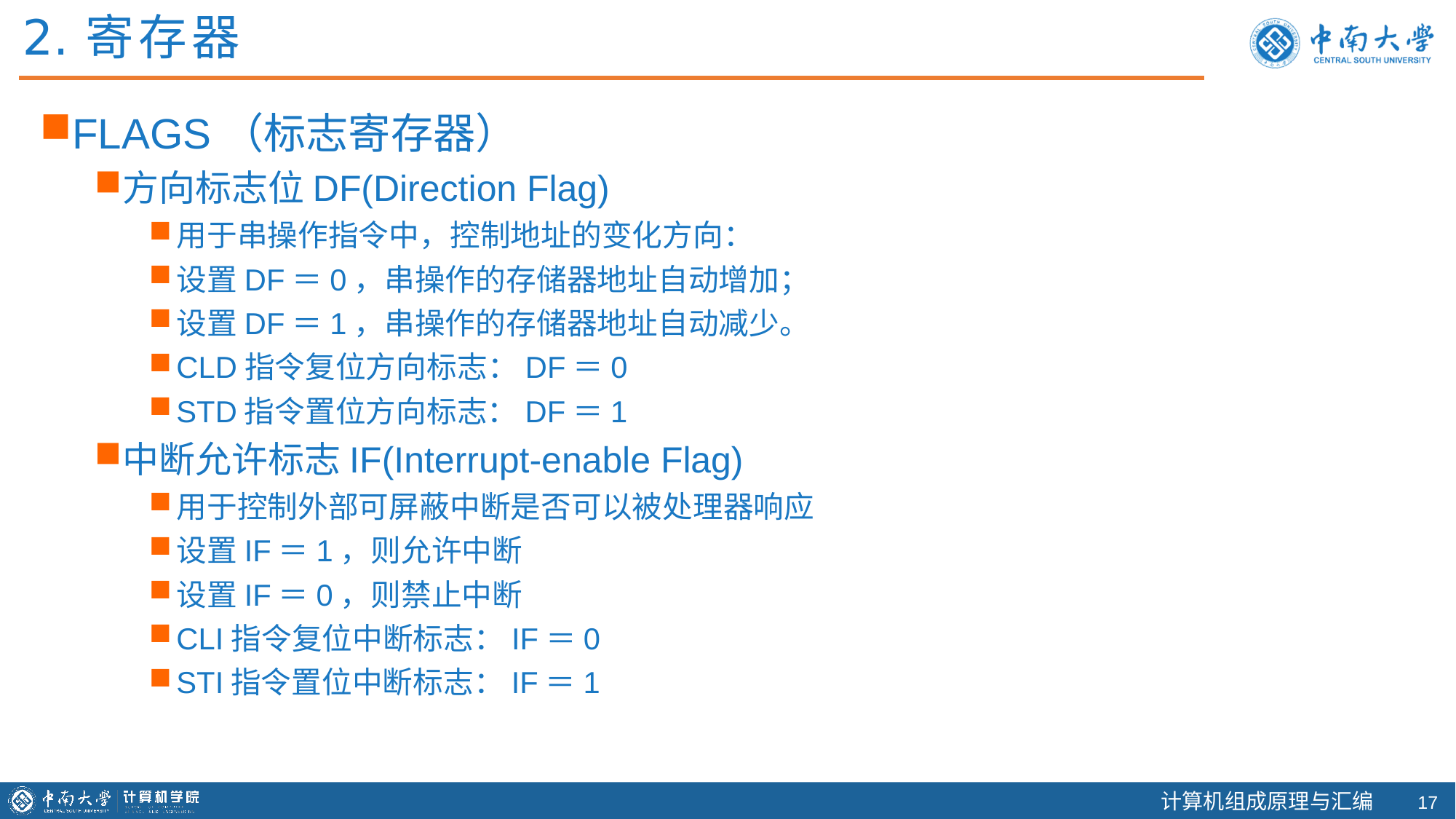

2.寄存器
FLAGS（标志寄存器）
方向标志位DF(Direction Flag)
用于串操作指令中，控制地址的变化方向：
设置DF＝0，串操作的存储器地址自动增加；
设置DF＝1，串操作的存储器地址自动减少。
CLD指令复位方向标志：DF＝0
STD指令置位方向标志：DF＝1
中断允许标志IF(Interrupt-enable Flag)
用于控制外部可屏蔽中断是否可以被处理器响应
设置IF＝1，则允许中断
设置IF＝0，则禁止中断
CLI指令复位中断标志：IF＝0
STI指令置位中断标志：IF＝1
17